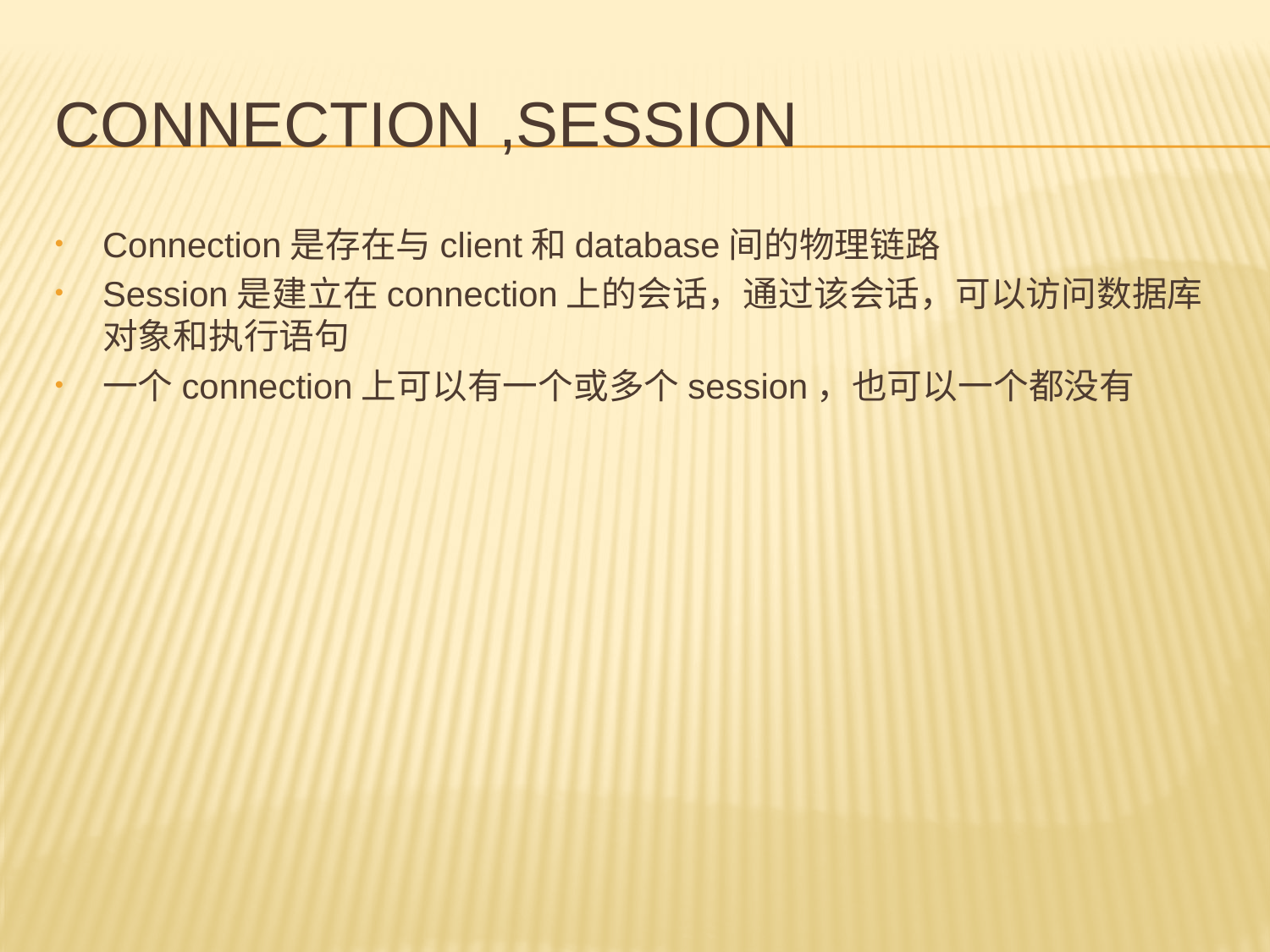

# Connection ,session
Connection是存在与client和database间的物理链路
Session是建立在connection上的会话，通过该会话，可以访问数据库对象和执行语句
一个connection上可以有一个或多个session，也可以一个都没有